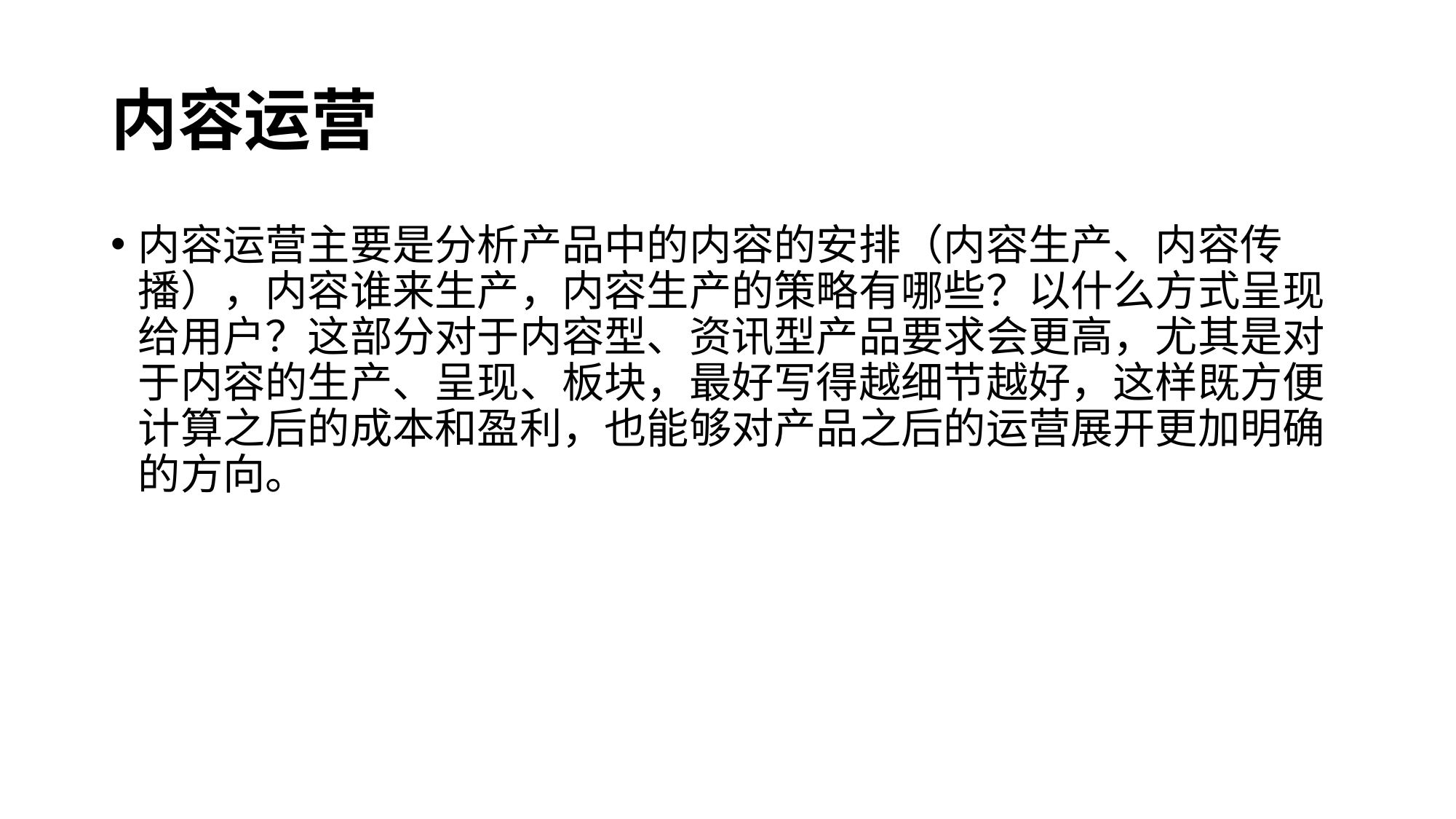

# 内容运营
内容运营主要是分析产品中的内容的安排（内容生产、内容传播），内容谁来生产，内容生产的策略有哪些？以什么方式呈现给用户？这部分对于内容型、资讯型产品要求会更高，尤其是对于内容的生产、呈现、板块，最好写得越细节越好，这样既方便计算之后的成本和盈利，也能够对产品之后的运营展开更加明确的方向。